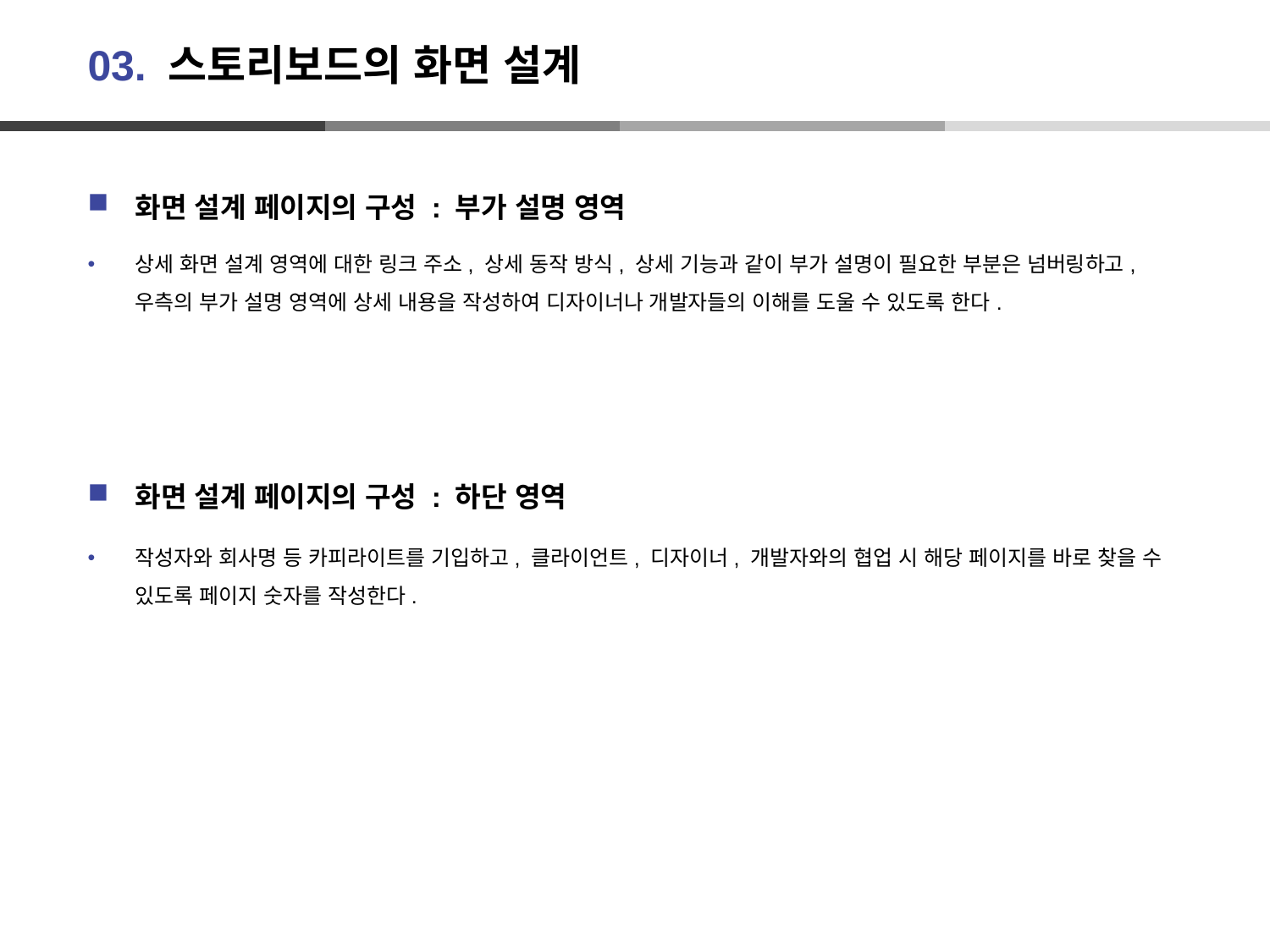

# 03. 스토리보드의 화면 설계
화면 설계 페이지의 구성 : 부가 설명 영역
상세 화면 설계 영역에 대한 링크 주소, 상세 동작 방식, 상세 기능과 같이 부가 설명이 필요한 부분은 넘버링하고, 우측의 부가 설명 영역에 상세 내용을 작성하여 디자이너나 개발자들의 이해를 도울 수 있도록 한다.
화면 설계 페이지의 구성 : 하단 영역
작성자와 회사명 등 카피라이트를 기입하고, 클라이언트, 디자이너, 개발자와의 협업 시 해당 페이지를 바로 찾을 수 있도록 페이지 숫자를 작성한다.